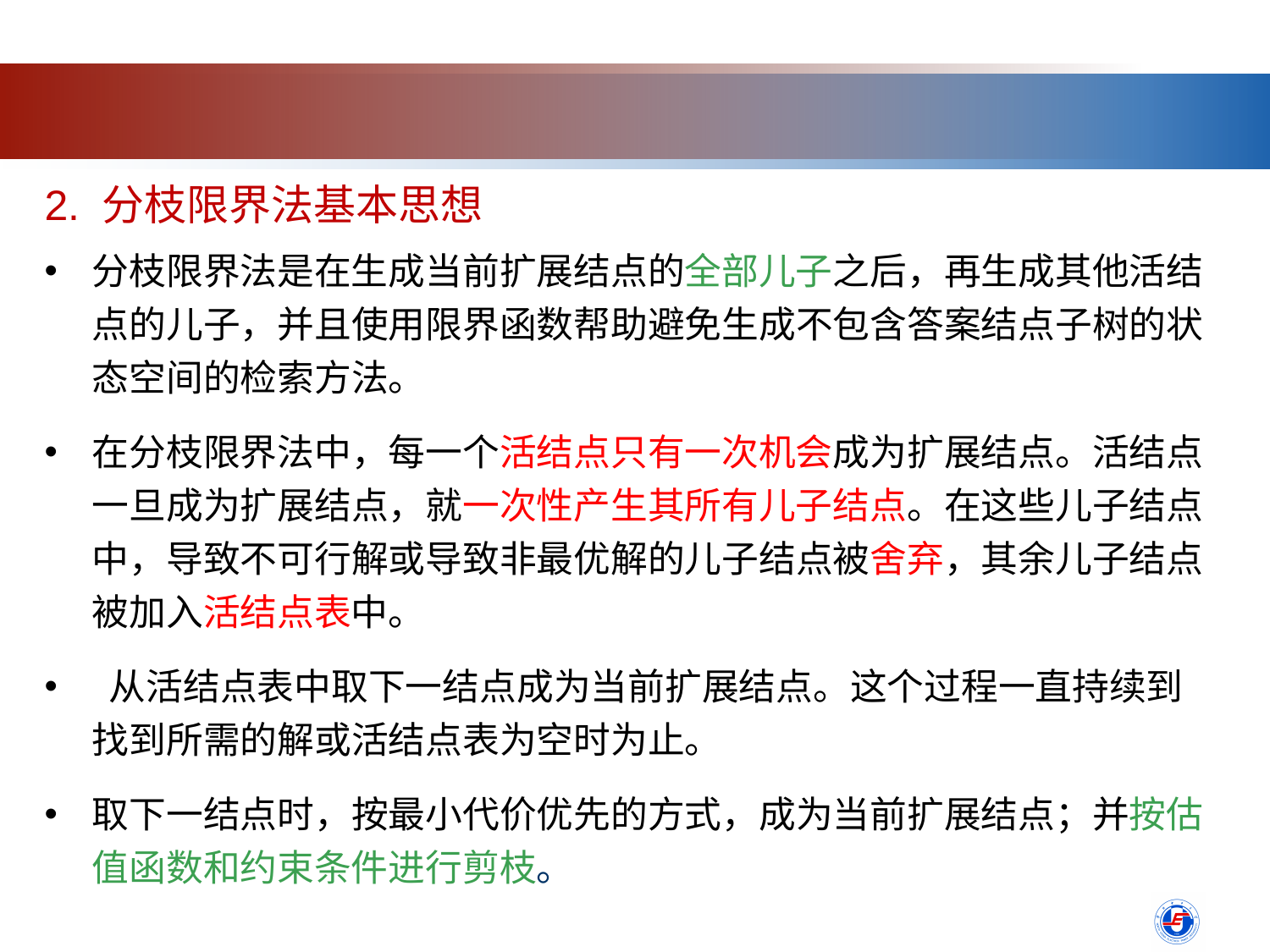

2. 分枝限界法基本思想
分枝限界法是在生成当前扩展结点的全部儿子之后，再生成其他活结点的儿子，并且使用限界函数帮助避免生成不包含答案结点子树的状态空间的检索方法。
在分枝限界法中，每一个活结点只有一次机会成为扩展结点。活结点一旦成为扩展结点，就一次性产生其所有儿子结点。在这些儿子结点中，导致不可行解或导致非最优解的儿子结点被舍弃，其余儿子结点被加入活结点表中。
 从活结点表中取下一结点成为当前扩展结点。这个过程一直持续到找到所需的解或活结点表为空时为止。
取下一结点时，按最小代价优先的方式，成为当前扩展结点；并按估值函数和约束条件进行剪枝。